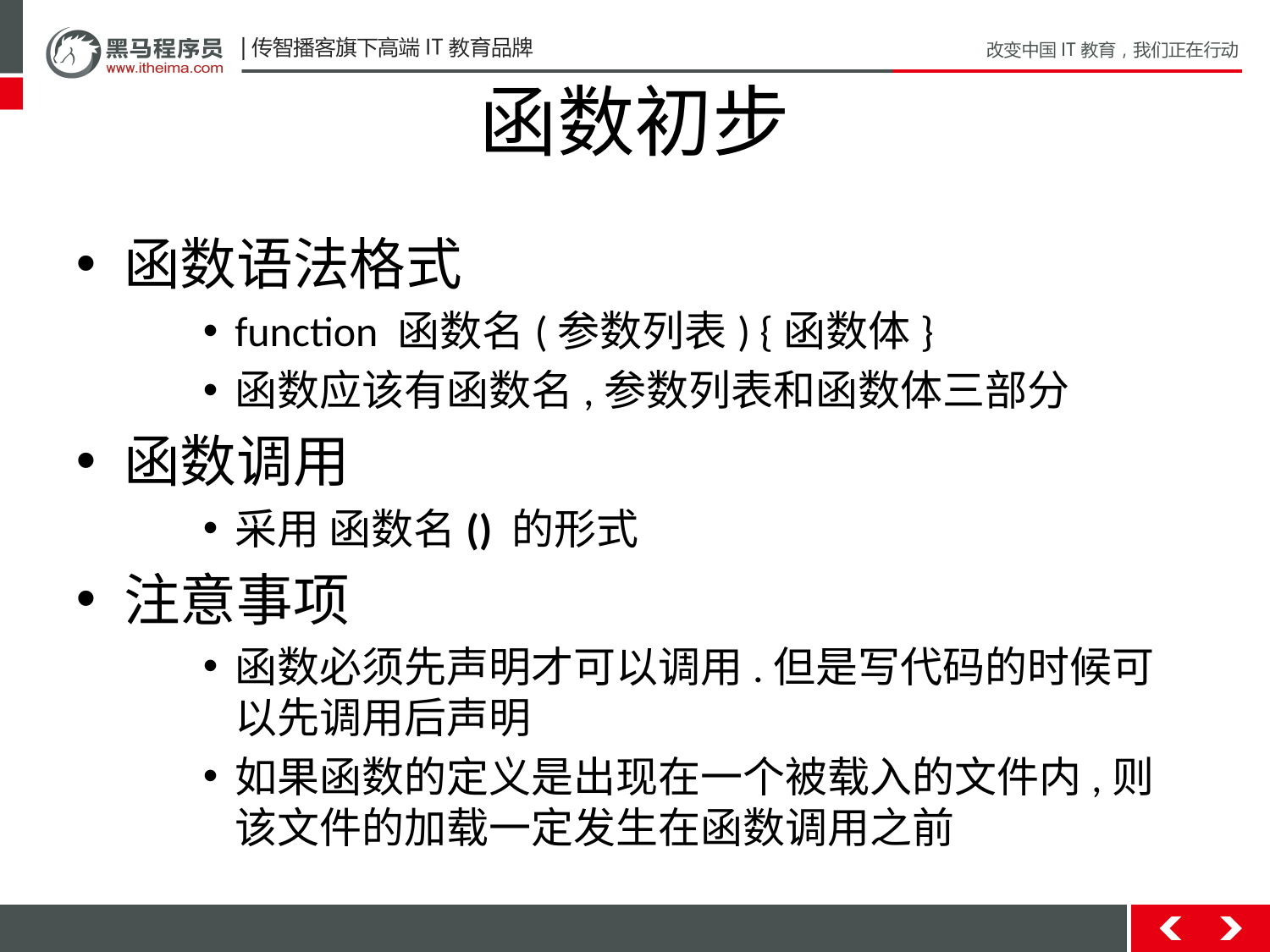

# 函数初步
函数语法格式
function 函数名(参数列表) {函数体}
函数应该有函数名,参数列表和函数体三部分
函数调用
采用 函数名() 的形式
注意事项
函数必须先声明才可以调用.但是写代码的时候可以先调用后声明
如果函数的定义是出现在一个被载入的文件内,则该文件的加载一定发生在函数调用之前